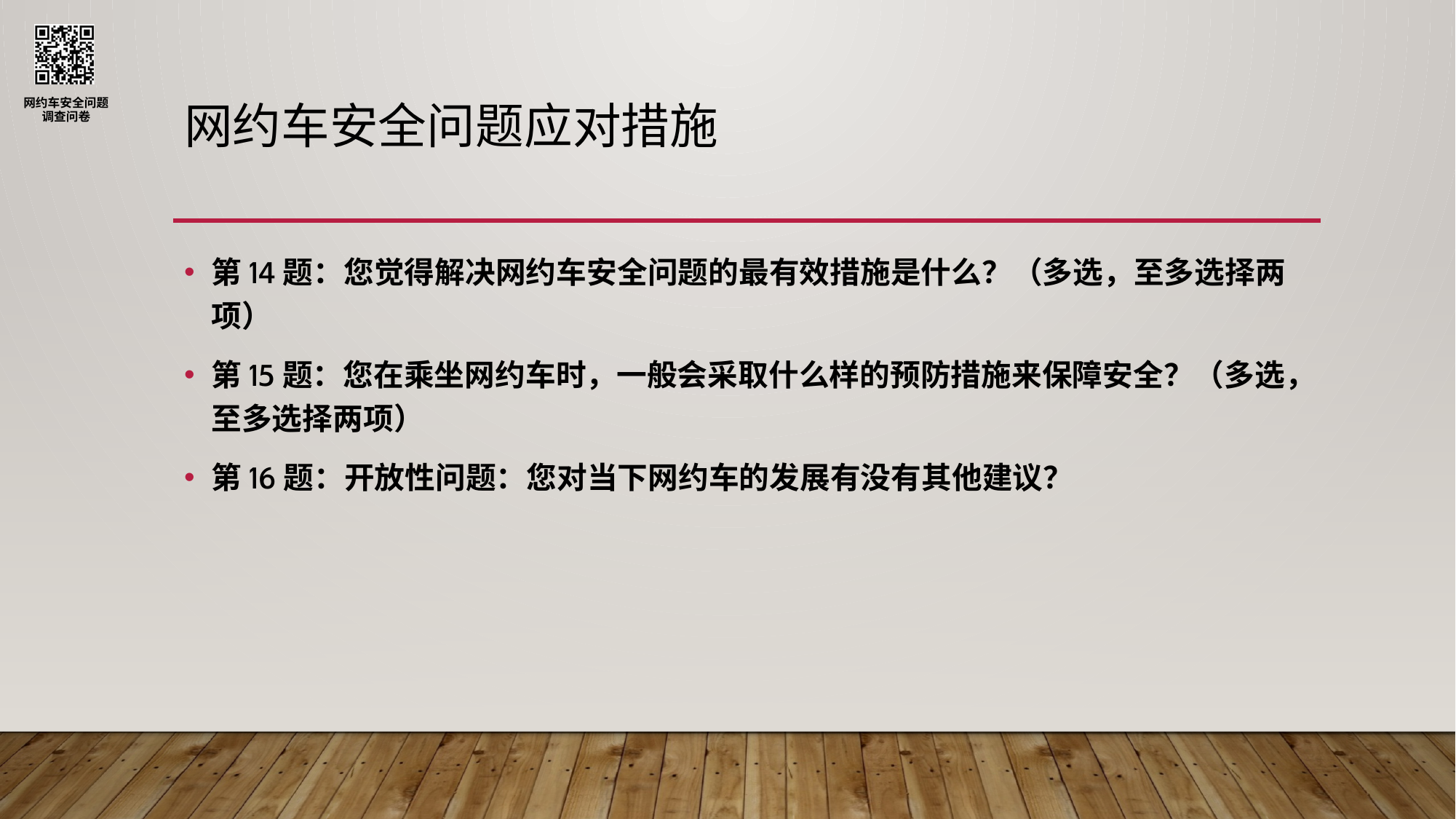

# 网约车安全问题应对措施
第14题：您觉得解决网约车安全问题的最有效措施是什么？（多选，至多选择两项）
第15题：您在乘坐网约车时，一般会采取什么样的预防措施来保障安全？（多选，至多选择两项）
第16题：开放性问题：您对当下网约车的发展有没有其他建议？